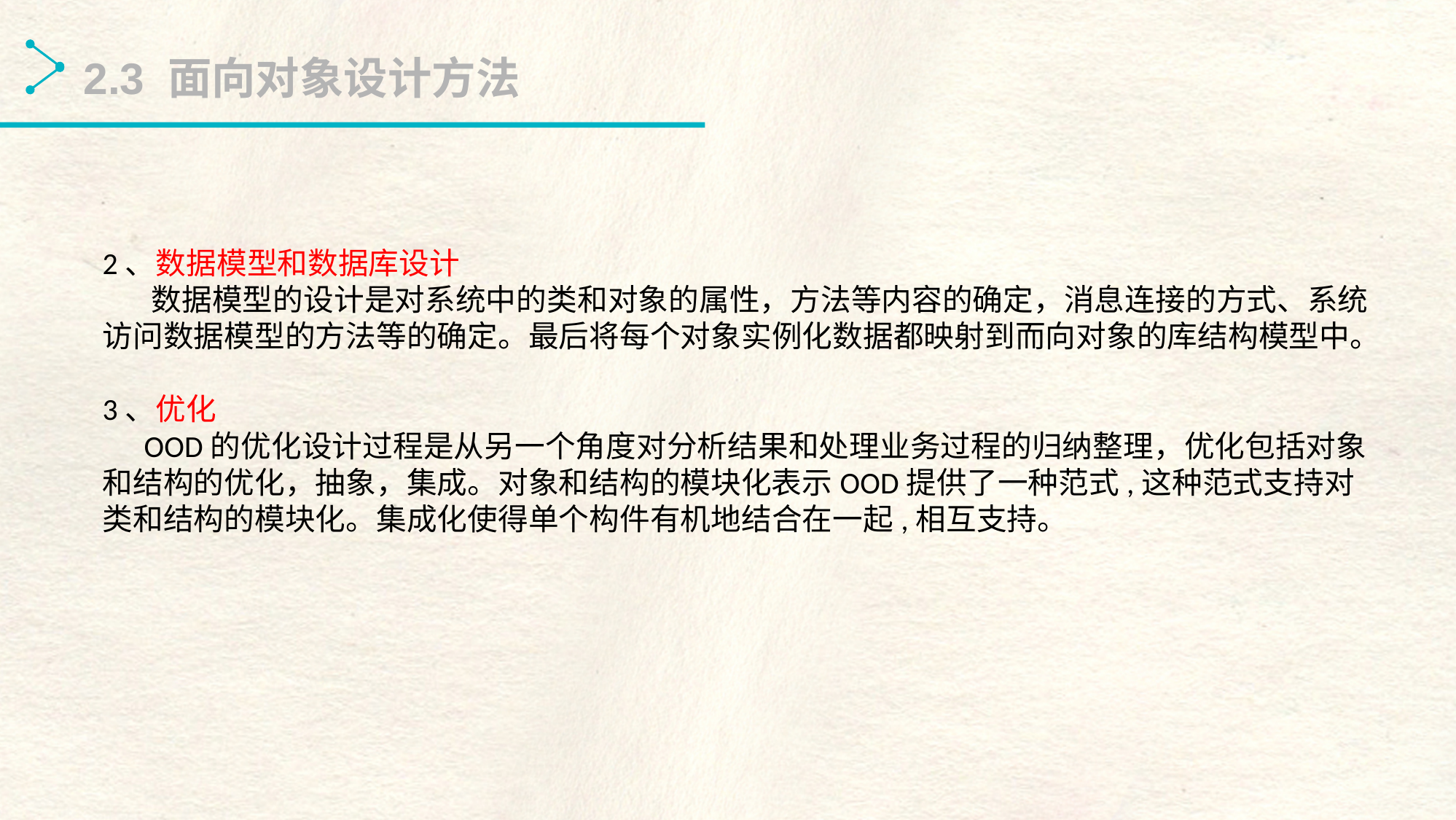

2.3 面向对象设计方法

2、数据模型和数据库设计
      数据模型的设计是对系统中的类和对象的属性，方法等内容的确定，消息连接的方式、系统访问数据模型的方法等的确定。最后将每个对象实例化数据都映射到而向对象的库结构模型中。

3、优化
      OOD的优化设计过程是从另一个角度对分析结果和处理业务过程的归纳整理，优化包括对象和结构的优化，抽象，集成。对象和结构的模块化表示OOD提供了一种范式,这种范式支持对类和结构的模块化。集成化使得单个构件有机地结合在一起,相互支持。